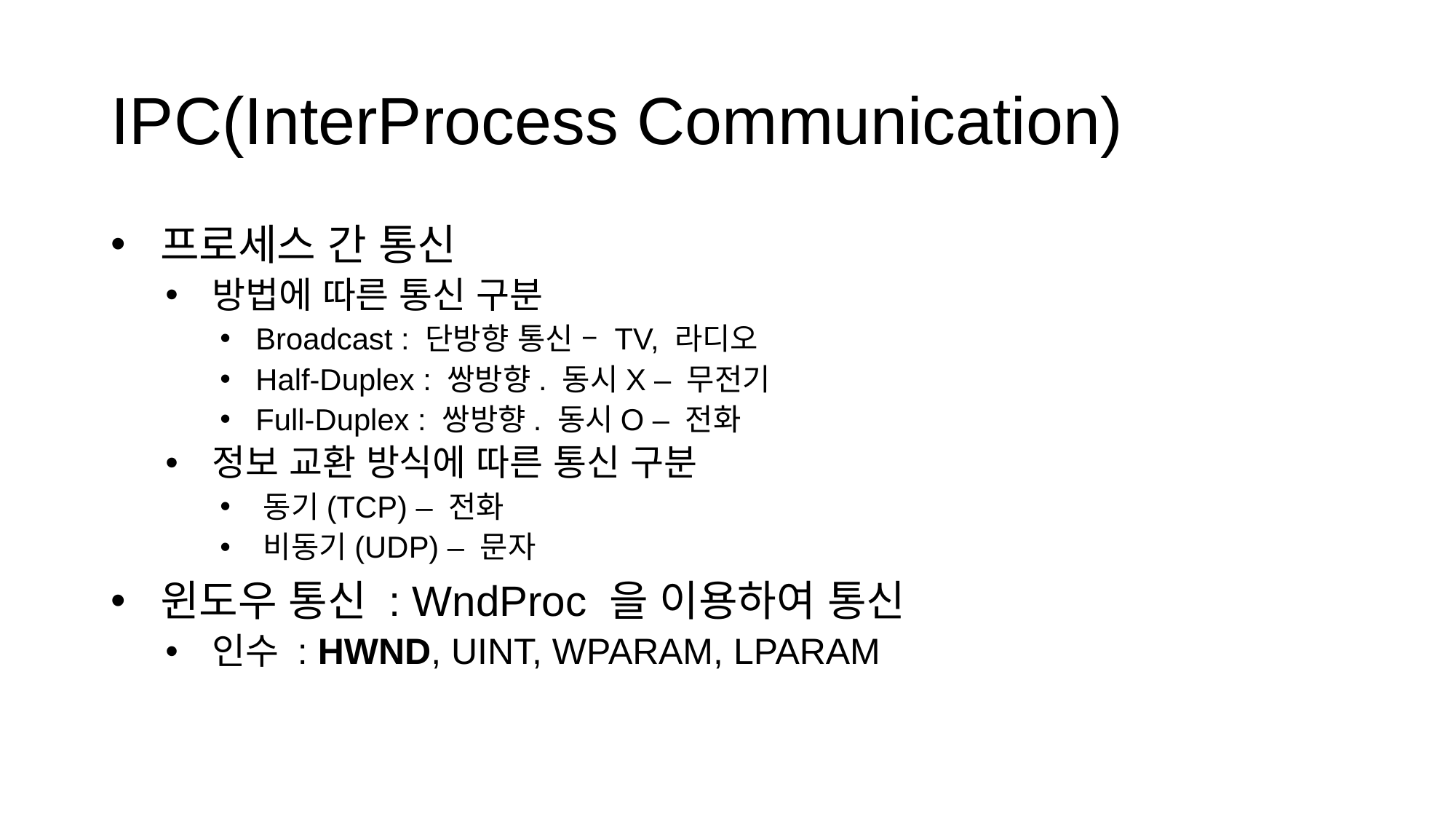

# IPC(InterProcess Communication)
 프로세스 간 통신
 방법에 따른 통신 구분
 Broadcast : 단방향 통신 – TV, 라디오
 Half-Duplex : 쌍방향. 동시X – 무전기
 Full-Duplex : 쌍방향. 동시O – 전화
 정보 교환 방식에 따른 통신 구분
 동기(TCP) – 전화
 비동기(UDP) – 문자
 윈도우 통신 : WndProc 을 이용하여 통신
 인수 : HWND, UINT, WPARAM, LPARAM